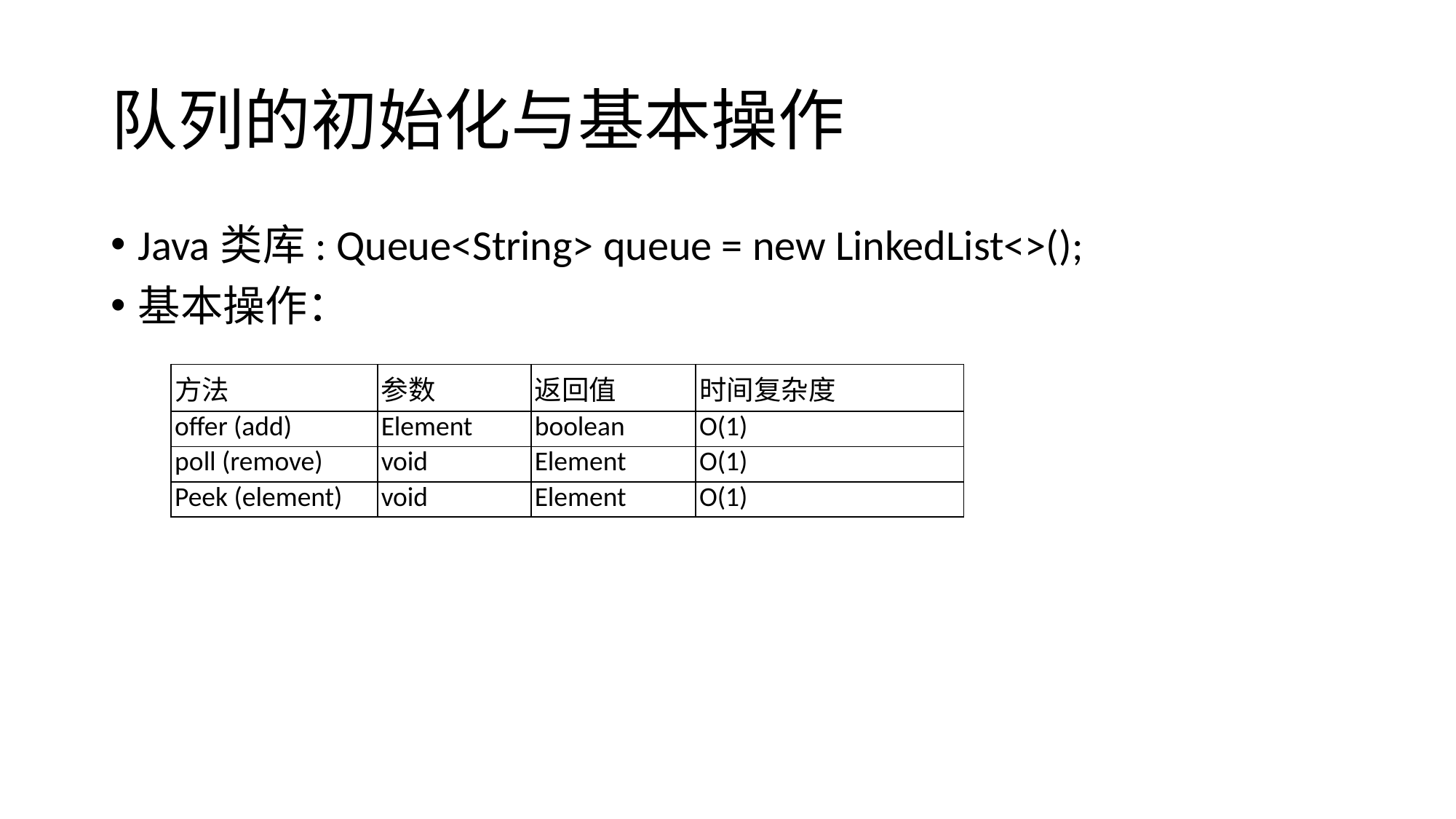

# 队列的初始化与基本操作
Java类库: Queue<String> queue = new LinkedList<>();
基本操作：
| 方法 | 参数 | 返回值 | 时间复杂度 |
| --- | --- | --- | --- |
| offer (add) | Element | boolean | O(1) |
| poll (remove) | void | Element | O(1) |
| Peek (element) | void | Element | O(1) |